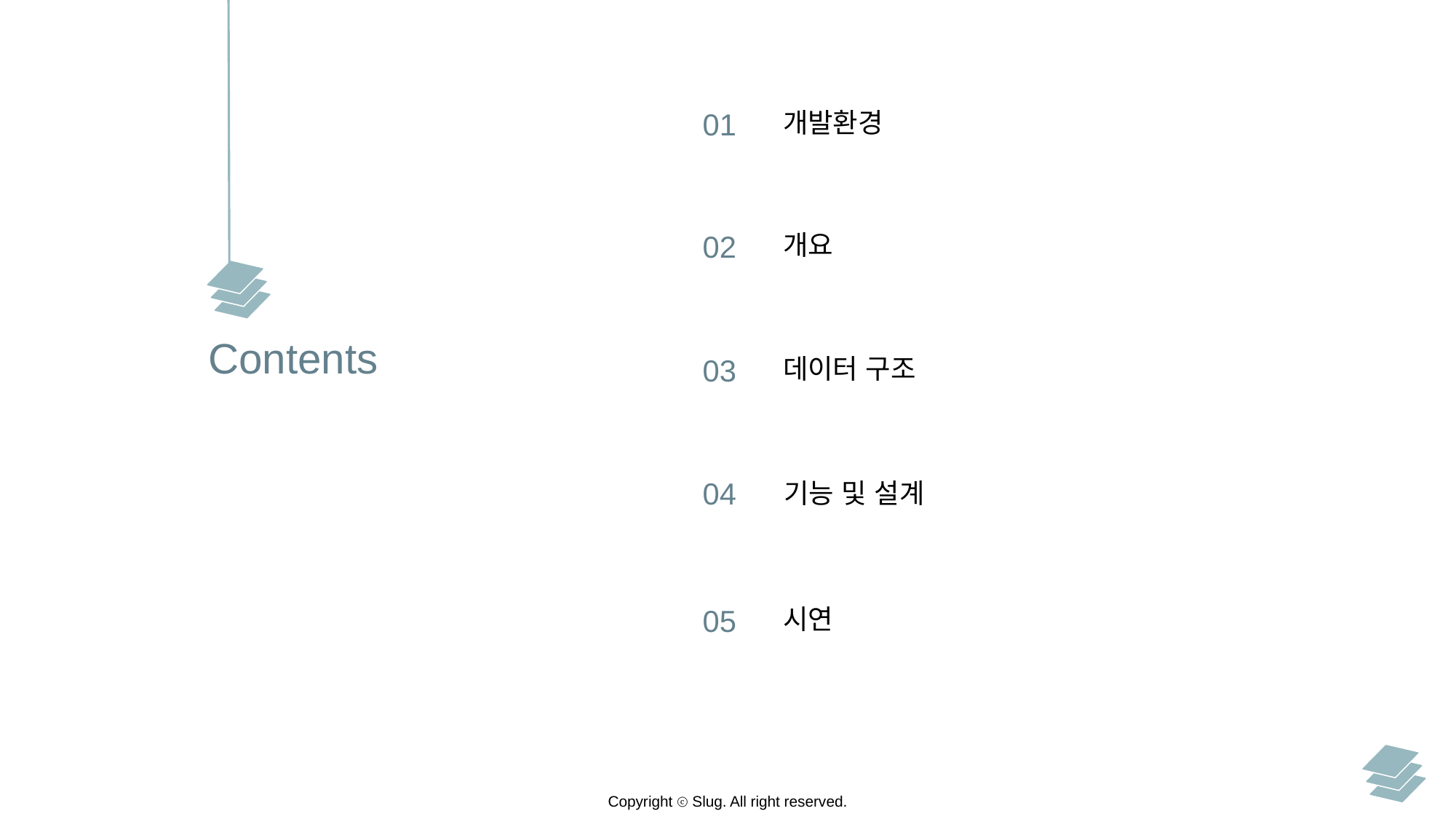

01
개발환경
02
개요

Contents
03
데이터 구조
04
기능 및 설계
05
시연

Copyright ⓒ Slug. All right reserved.